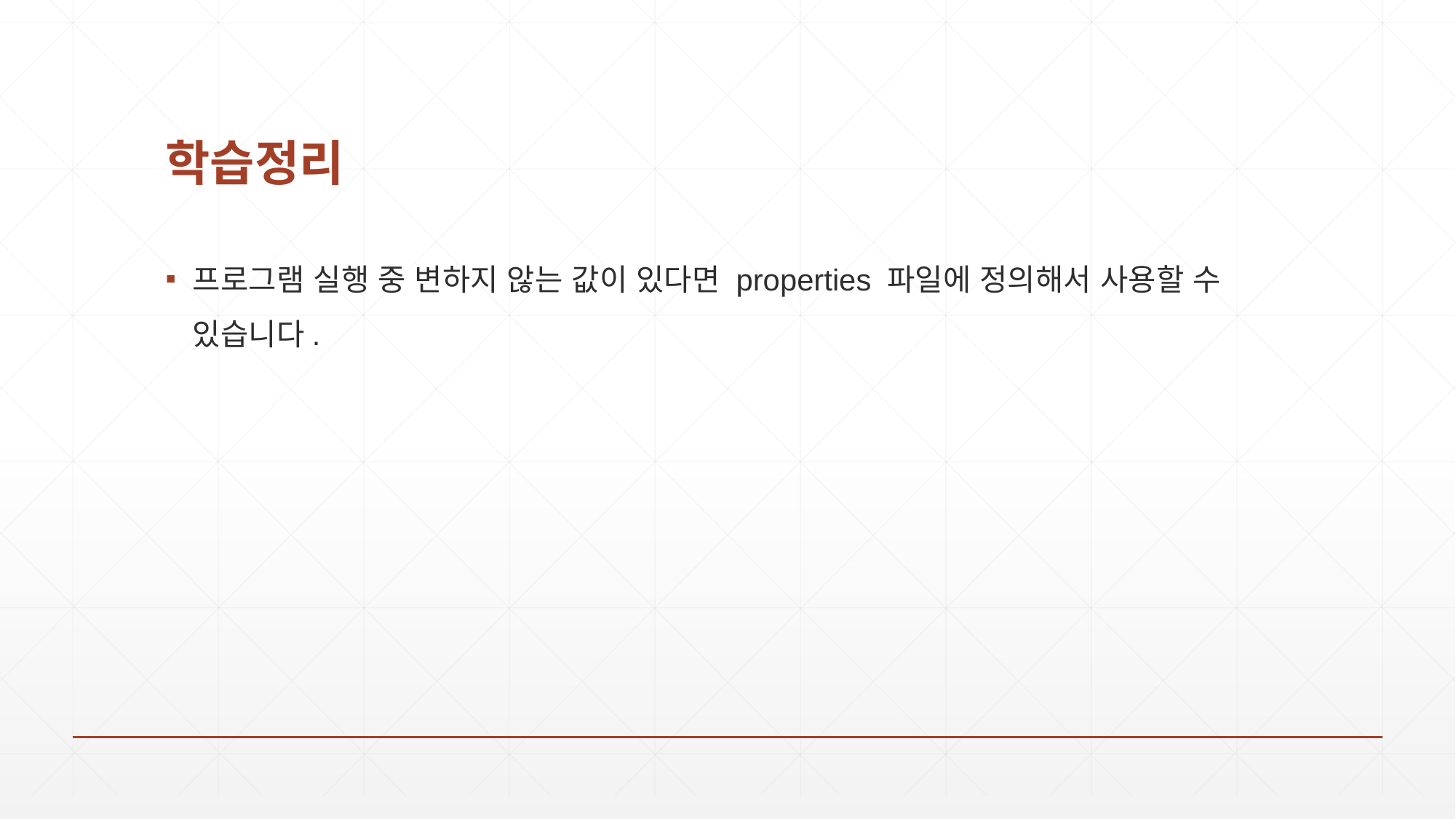

# 학습정리
프로그램 실행 중 변하지 않는 값이 있다면 properties 파일에 정의해서 사용할 수 있습니다.